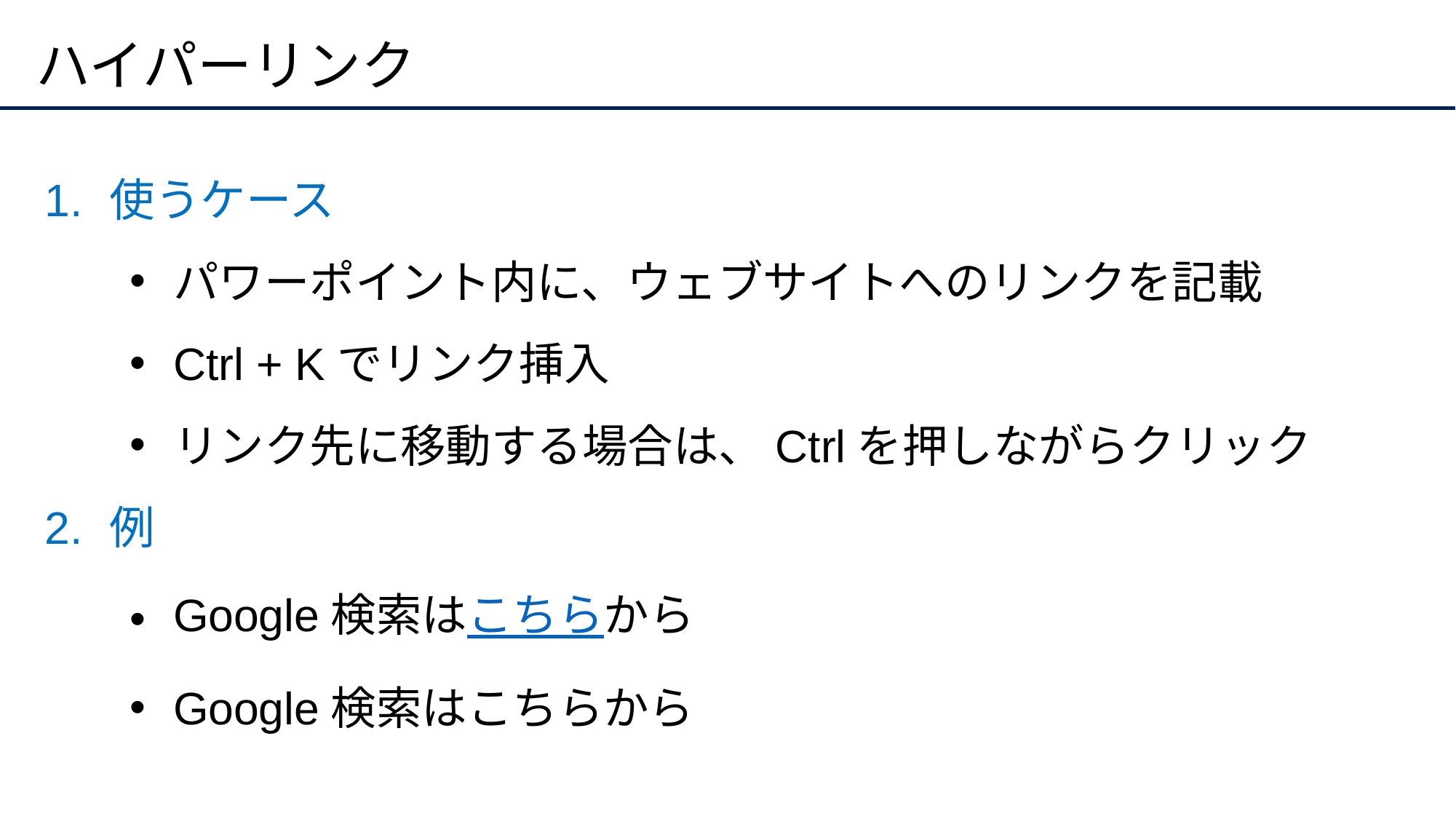

# ハイパーリンク
使うケース
パワーポイント内に、ウェブサイトへのリンクを記載
Ctrl + Kでリンク挿入
リンク先に移動する場合は、Ctrlを押しながらクリック
例
Google検索はこちらから
Google検索はこちらから